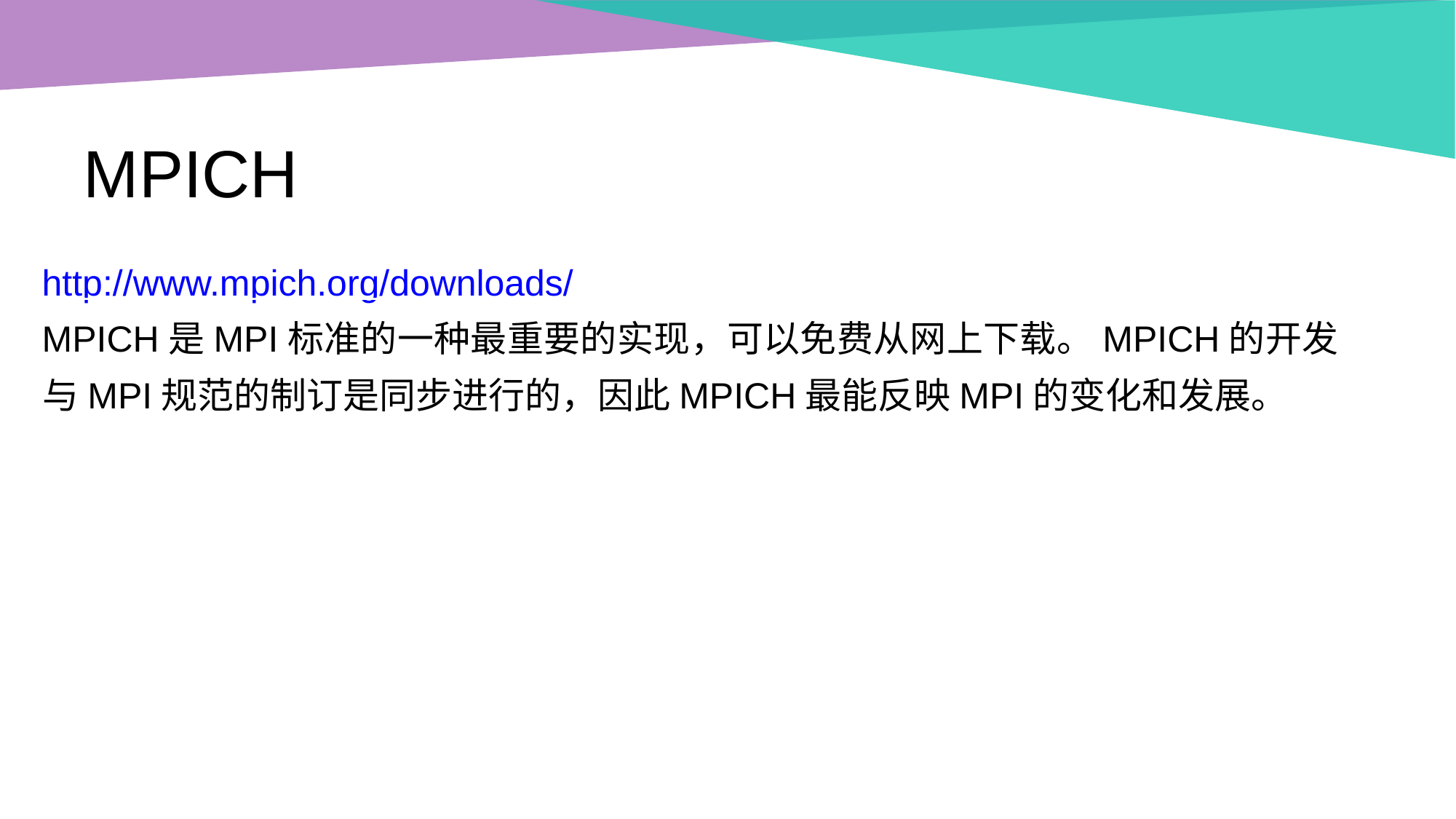

MPICH

http://www.mpich.org/downloads/
MPICH是MPI标准的一种最重要的实现，可以免费从网上下载。MPICH的开发与MPI规范的制订是同步进行的，因此MPICH最能反映MPI的变化和发展。